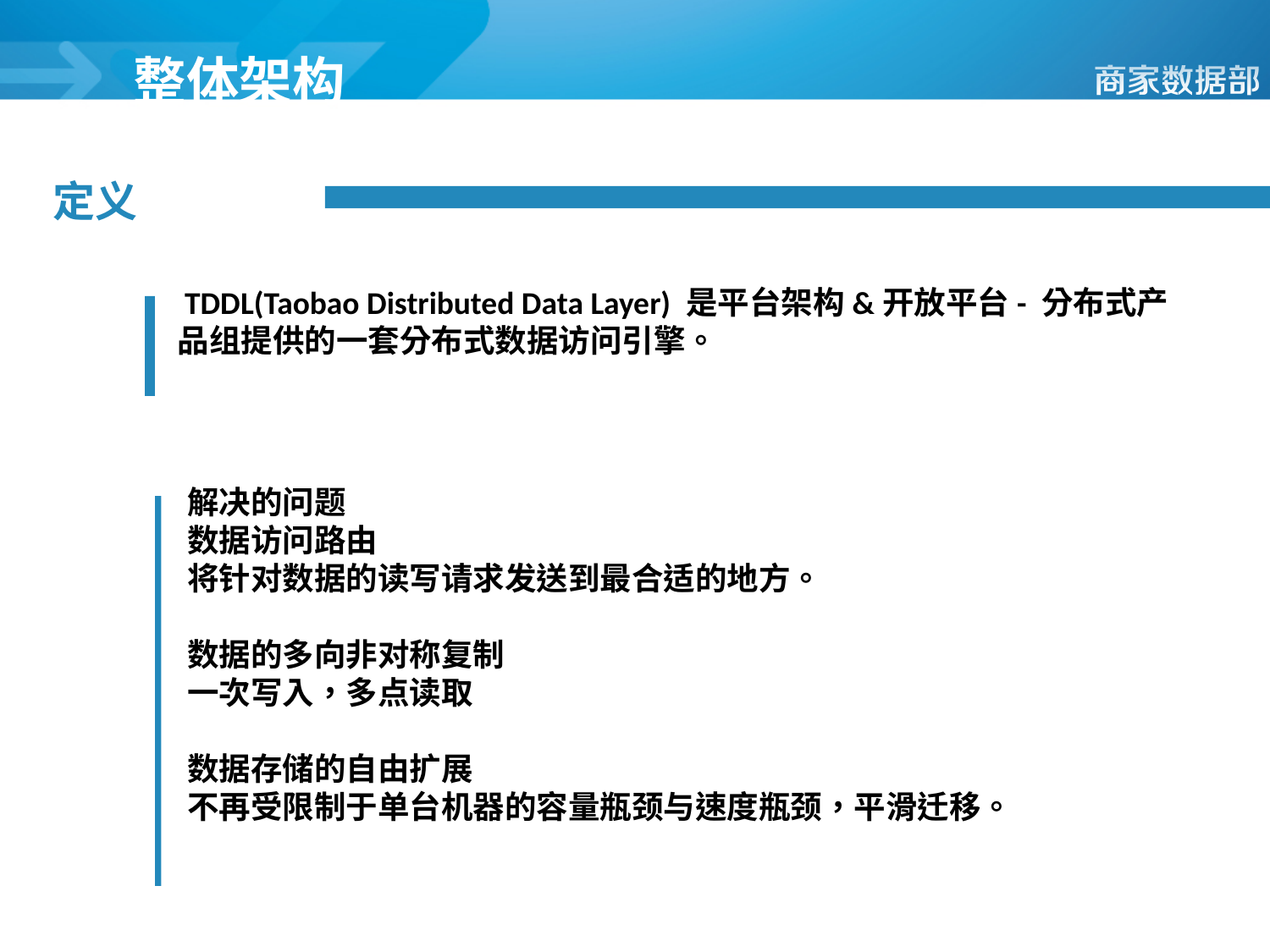

整体架构
定义

 TDDL(Taobao Distributed Data Layer) 是平台架构&开放平台- 分布式产品组提供的一套分布式数据访问引擎。

解决的问题
数据访问路由
将针对数据的读写请求发送到最合适的地方。

数据的多向非对称复制
一次写入，多点读取

数据存储的自由扩展
不再受限制于单台机器的容量瓶颈与速度瓶颈，平滑迁移。